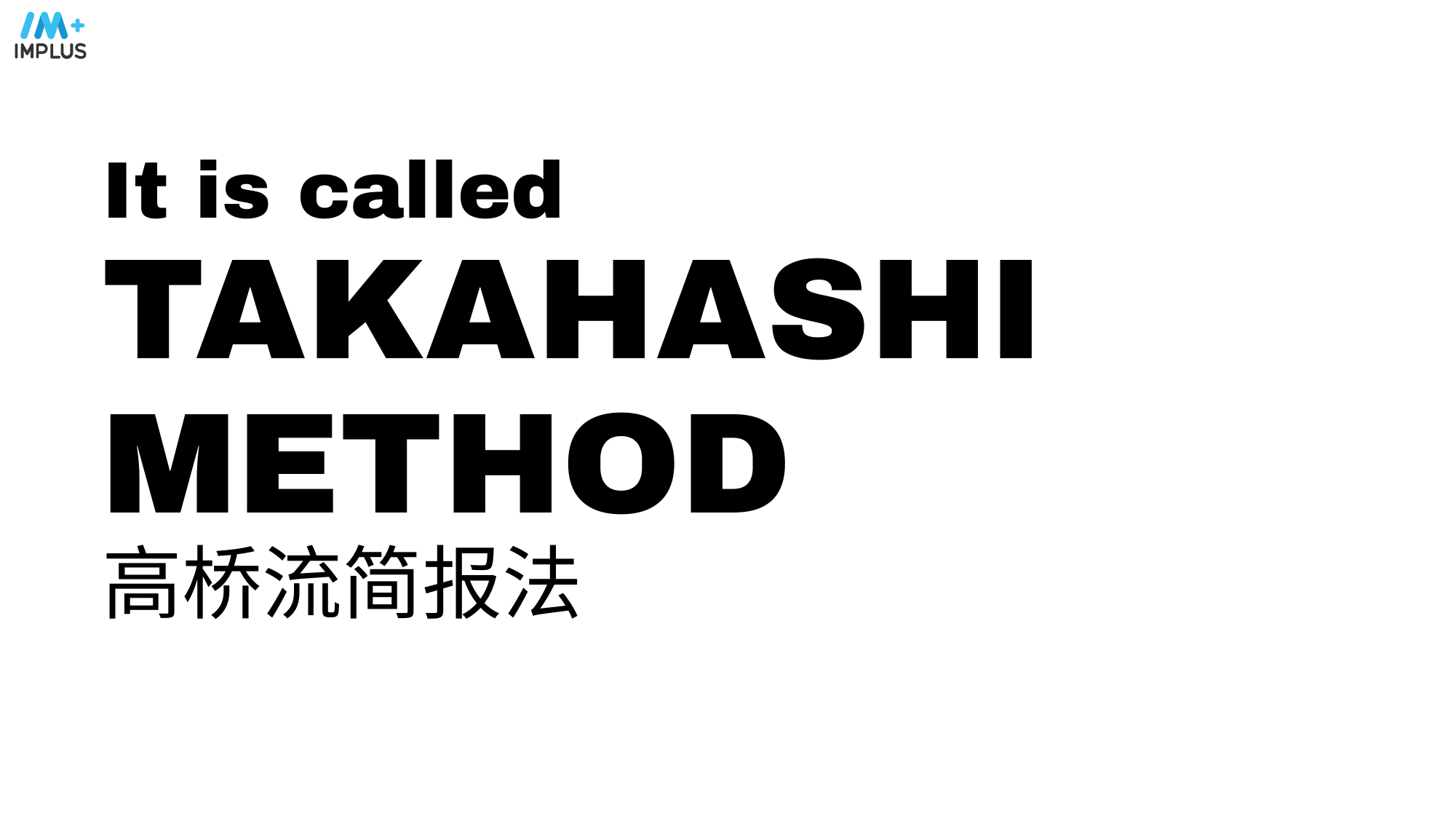

# It is called TAKAHASHI METHOD 高桥流简报法